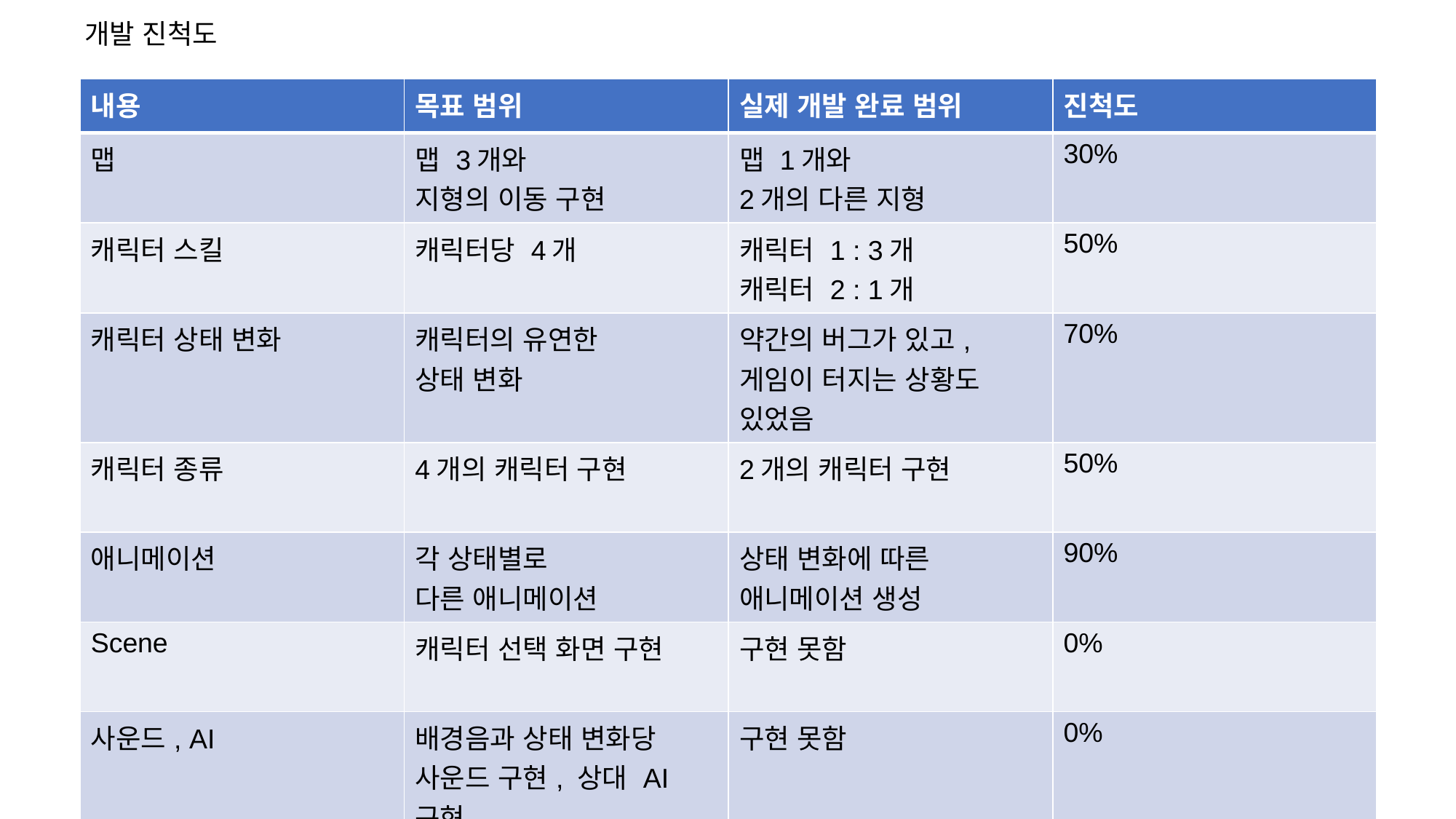

개발 진척도
| 내용 | 목표 범위 | 실제 개발 완료 범위 | 진척도 |
| --- | --- | --- | --- |
| 맵 | 맵 3개와 지형의 이동 구현 | 맵 1개와 2개의 다른 지형 | 30% |
| 캐릭터 스킬 | 캐릭터당 4개 | 캐릭터 1 : 3개 캐릭터 2 : 1개 | 50% |
| 캐릭터 상태 변화 | 캐릭터의 유연한 상태 변화 | 약간의 버그가 있고, 게임이 터지는 상황도 있었음 | 70% |
| 캐릭터 종류 | 4개의 캐릭터 구현 | 2개의 캐릭터 구현 | 50% |
| 애니메이션 | 각 상태별로 다른 애니메이션 | 상태 변화에 따른 애니메이션 생성 | 90% |
| Scene | 캐릭터 선택 화면 구현 | 구현 못함 | 0% |
| 사운드, AI | 배경음과 상태 변화당 사운드 구현, 상대 AI 구현 | 구현 못함 | 0% |